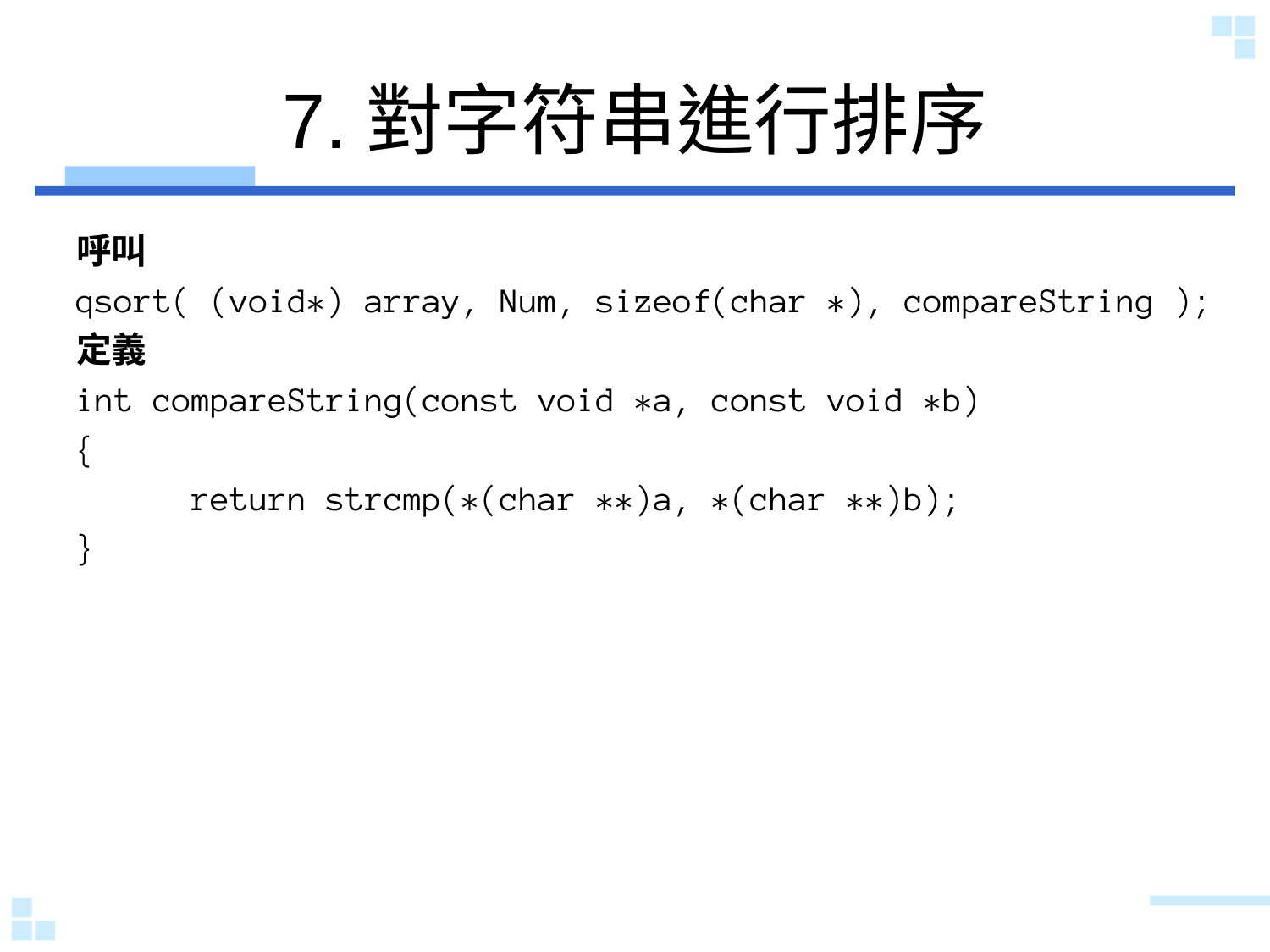

# 7.對字符串進行排序
呼叫
qsort( (void*) array, Num, sizeof(char *), compareString );
定義
int compareString(const void *a, const void *b)
{
      return strcmp(*(char **)a, *(char **)b);
}